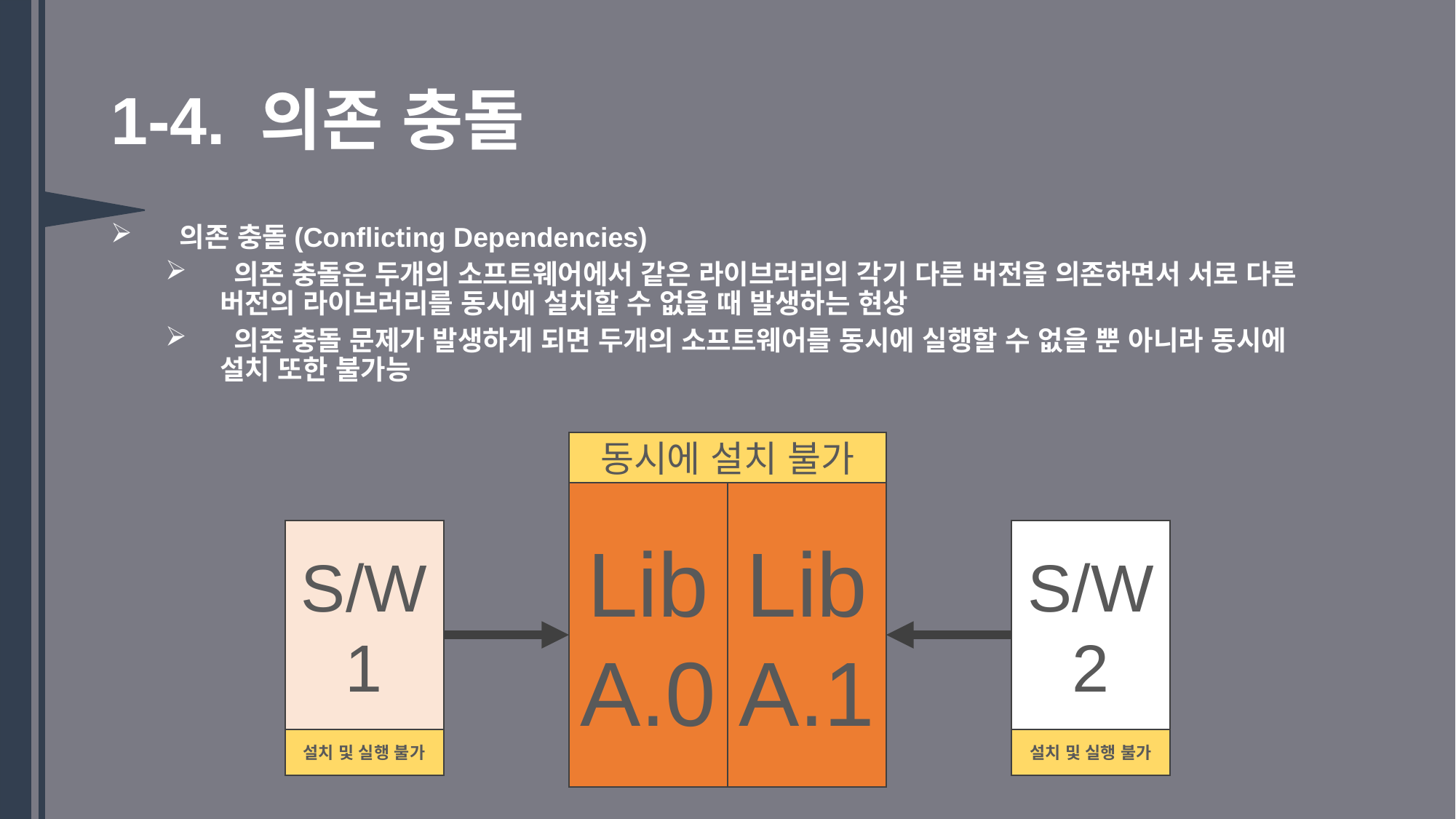

# 1-4. 의존 충돌
 의존 충돌(Conflicting Dependencies)
 의존 충돌은 두개의 소프트웨어에서 같은 라이브러리의 각기 다른 버전을 의존하면서 서로 다른 버전의 라이브러리를 동시에 설치할 수 없을 때 발생하는 현상
 의존 충돌 문제가 발생하게 되면 두개의 소프트웨어를 동시에 실행할 수 없을 뿐 아니라 동시에 설치 또한 불가능

동시에 설치 불가
Lib A.0
Lib A.1
S/W
1
S/W
2
설치 및 실행 불가
설치 및 실행 불가